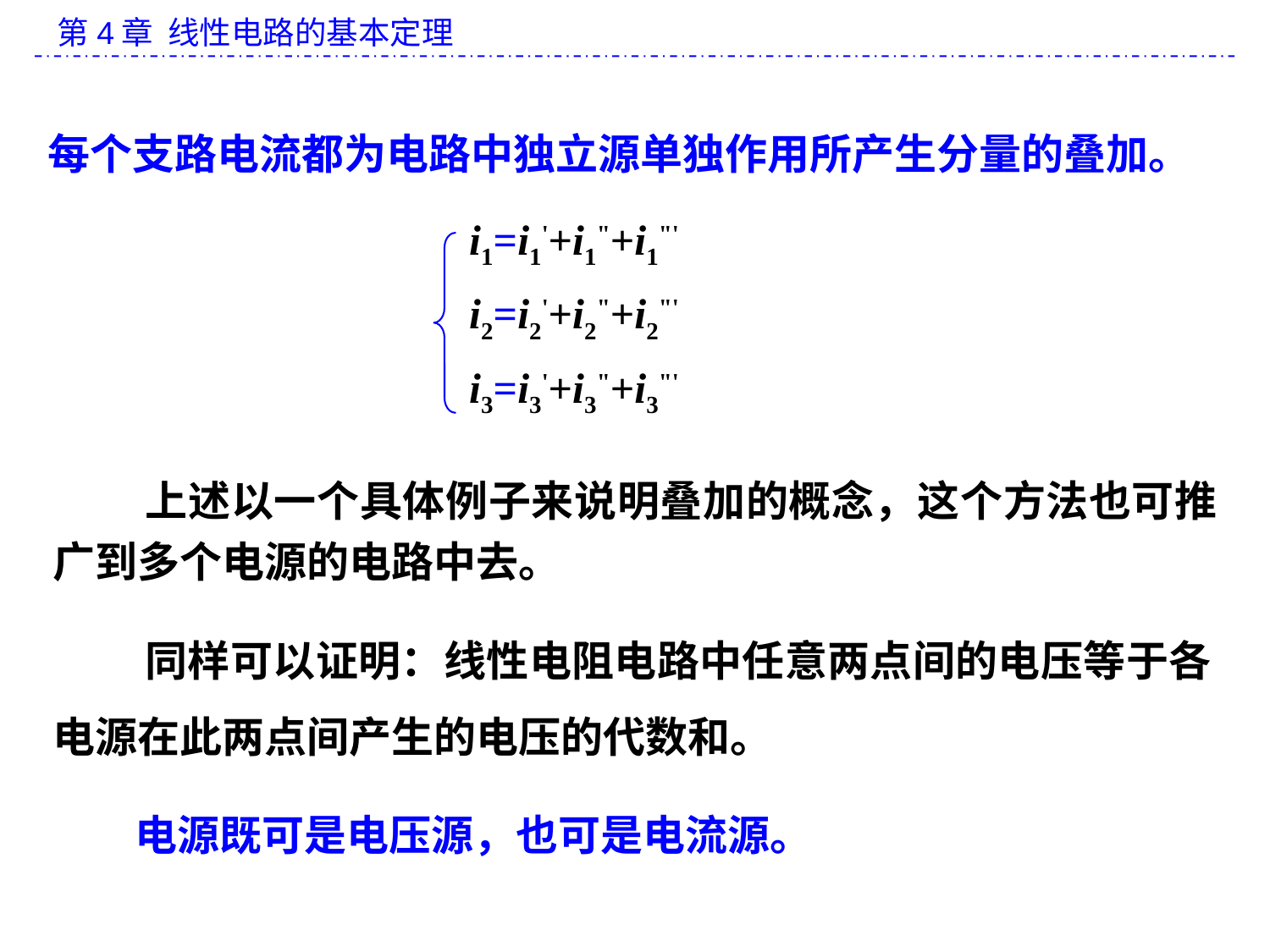

每个支路电流都为电路中独立源单独作用所产生分量的叠加。
i1=i1'+i1"+i1"'
i2=i2'+i2"+i2"'
i3=i3'+i3"+i3"'

上述以一个具体例子来说明叠加的概念，这个方法也可推广到多个电源的电路中去。
同样可以证明：线性电阻电路中任意两点间的电压等于各电源在此两点间产生的电压的代数和。
电源既可是电压源，也可是电流源。